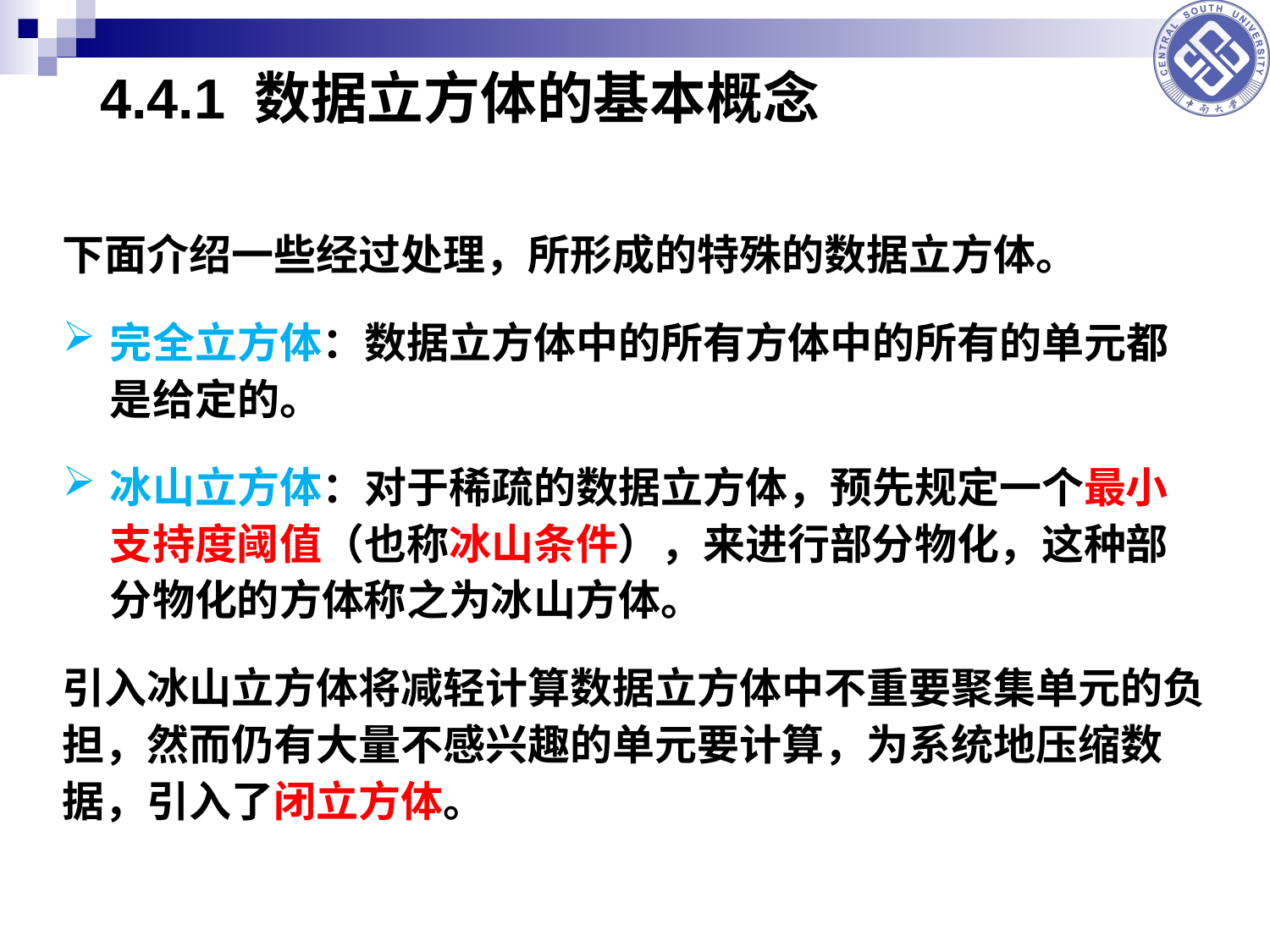

4.4.1 数据立方体的基本概念
下面介绍一些经过处理，所形成的特殊的数据立方体。
完全立方体：数据立方体中的所有方体中的所有的单元都是给定的。
冰山立方体：对于稀疏的数据立方体，预先规定一个最小支持度阈值（也称冰山条件），来进行部分物化，这种部分物化的方体称之为冰山方体。
引入冰山立方体将减轻计算数据立方体中不重要聚集单元的负担，然而仍有大量不感兴趣的单元要计算，为系统地压缩数据，引入了闭立方体。